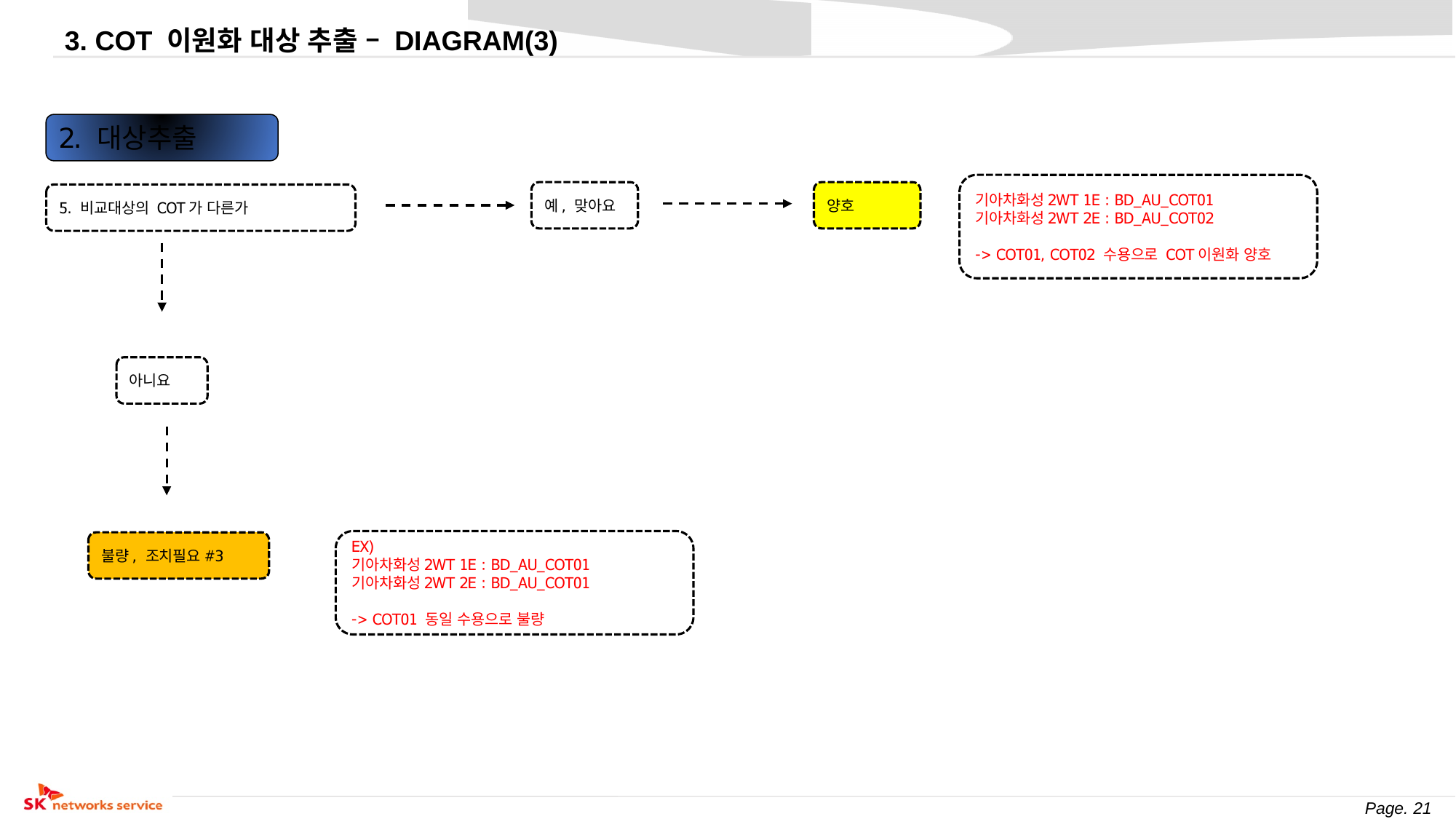

3. COT 이원화 대상 추출 – DIAGRAM(3)
2. 대상추출
기아차화성2WT 1E : BD_AU_COT01
기아차화성2WT 2E : BD_AU_COT02

-> COT01, COT02 수용으로 COT이원화 양호
예, 맞아요
양호
5. 비교대상의 COT가 다른가
아니요
EX)
기아차화성2WT 1E : BD_AU_COT01
기아차화성2WT 2E : BD_AU_COT01

-> COT01 동일 수용으로 불량
불량, 조치필요#3